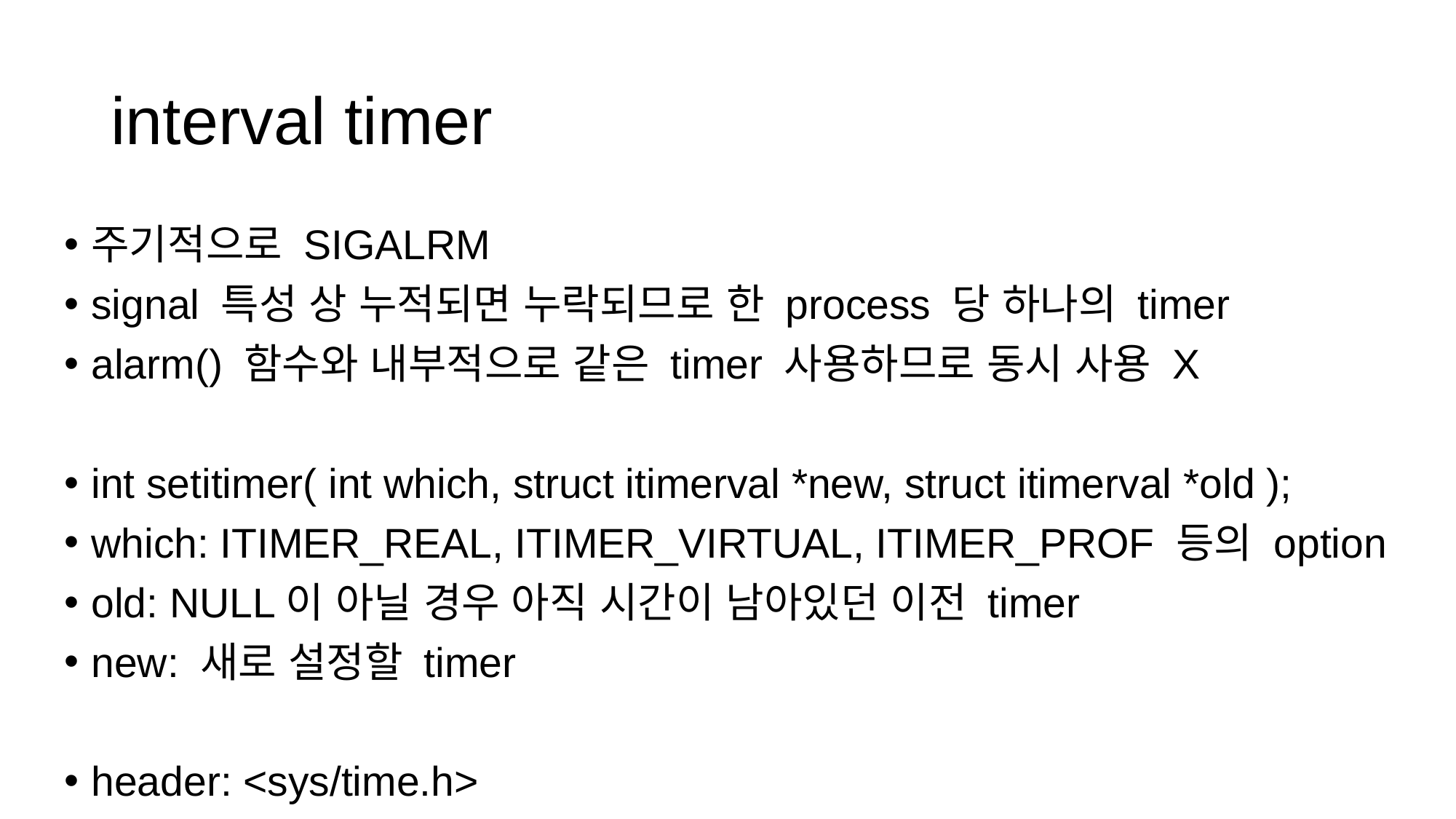

# interval timer
주기적으로 SIGALRM
signal 특성 상 누적되면 누락되므로 한 process 당 하나의 timer
alarm() 함수와 내부적으로 같은 timer 사용하므로 동시 사용 X

int setitimer( int which, struct itimerval *new, struct itimerval *old );
which: ITIMER_REAL, ITIMER_VIRTUAL, ITIMER_PROF 등의 option
old: NULL이 아닐 경우 아직 시간이 남아있던 이전 timer
new: 새로 설정할 timer

header: <sys/time.h>